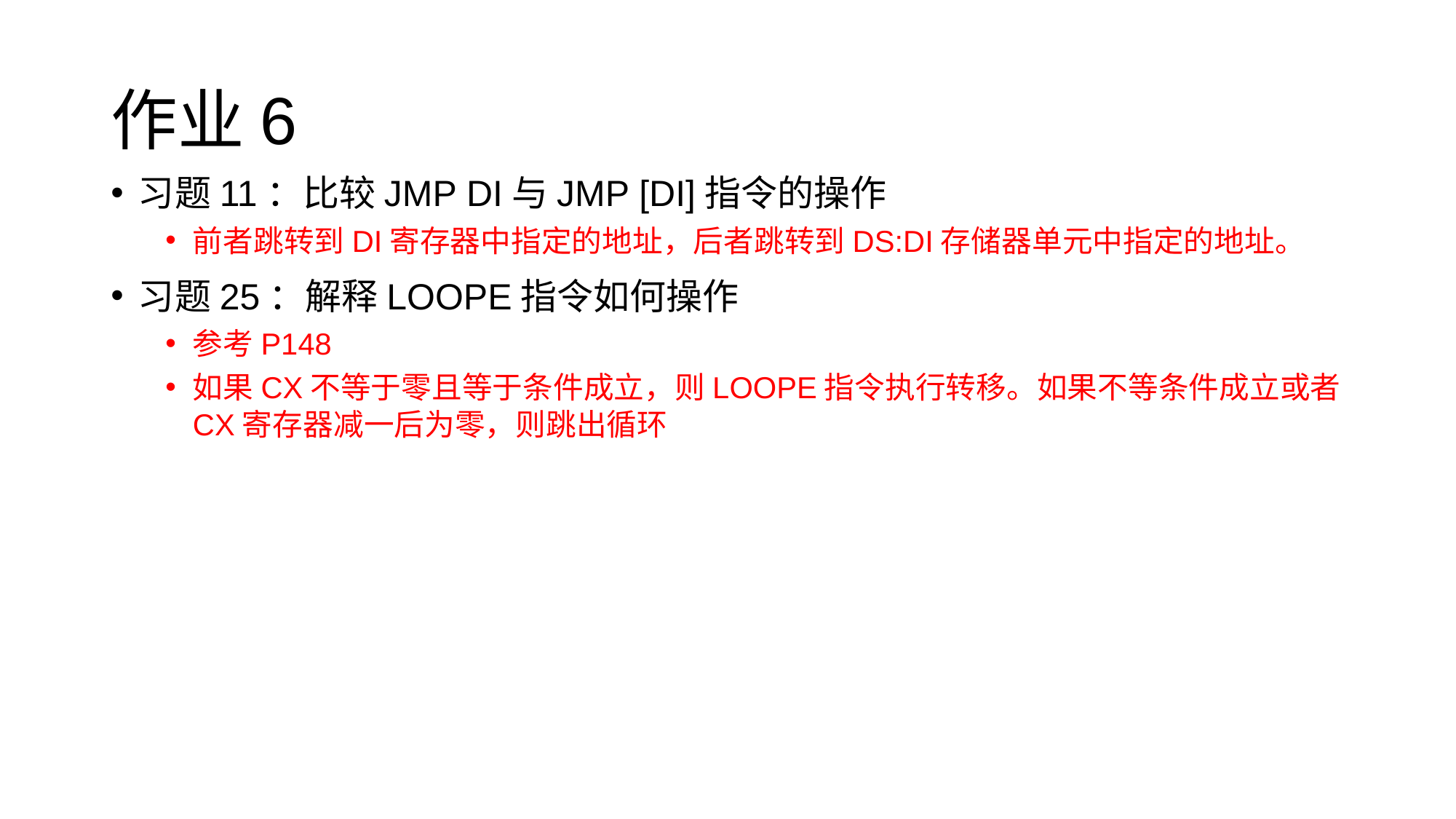

# 作业6
习题11：比较JMP DI与JMP [DI]指令的操作
前者跳转到DI寄存器中指定的地址，后者跳转到DS:DI存储器单元中指定的地址。
习题25：解释LOOPE指令如何操作
参考P148
如果CX不等于零且等于条件成立，则LOOPE指令执行转移。如果不等条件成立或者CX寄存器减一后为零，则跳出循环